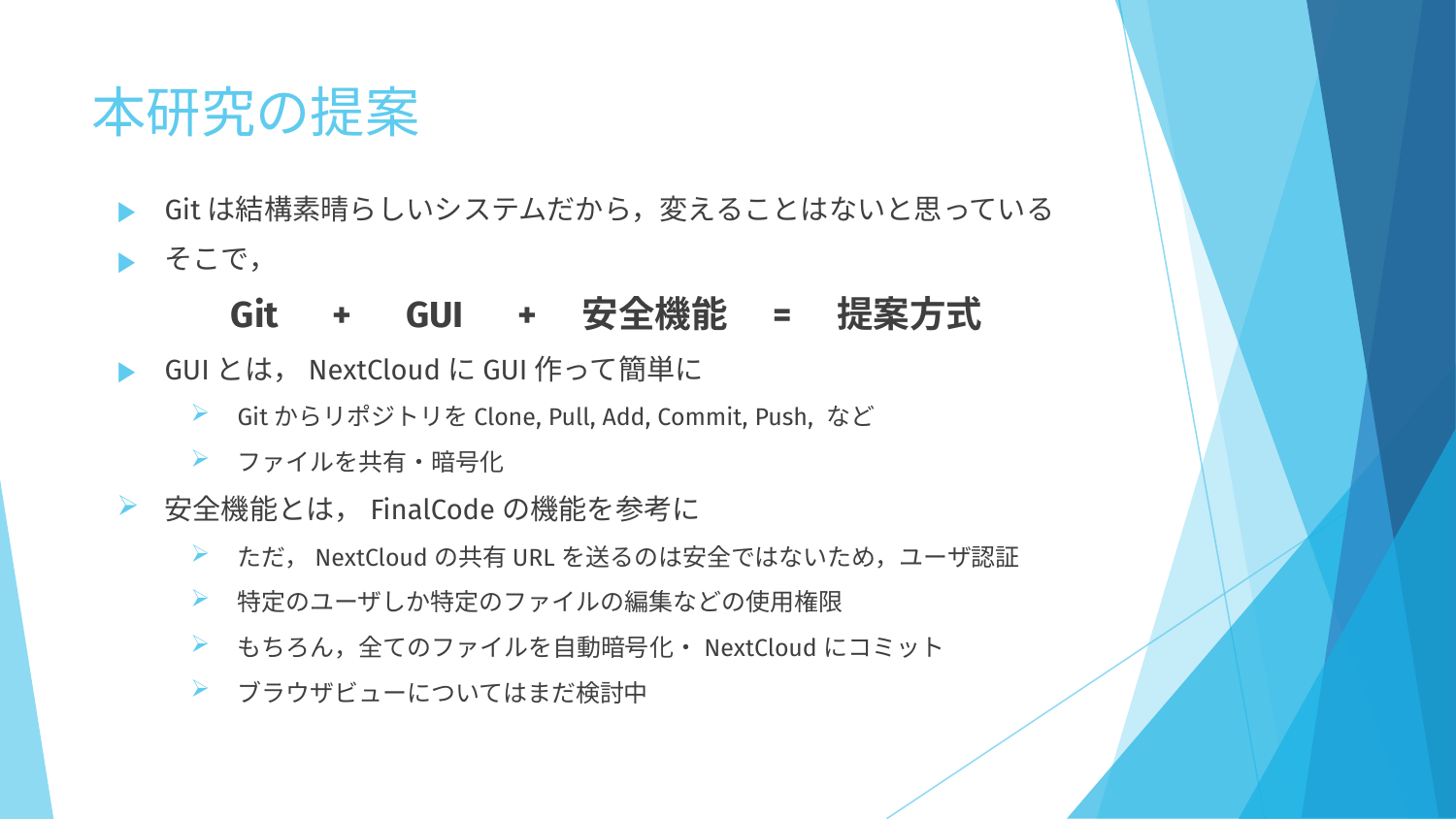

# 本研究の提案
Gitは結構素晴らしいシステムだから，変えることはないと思っている
そこで，
Git　+　GUI　+　安全機能　=　提案方式
GUIとは，NextCloudにGUI作って簡単に
GitからリポジトリをClone, Pull, Add, Commit, Push, など
ファイルを共有・暗号化
安全機能とは，FinalCodeの機能を参考に
ただ，NextCloudの共有URLを送るのは安全ではないため，ユーザ認証
特定のユーザしか特定のファイルの編集などの使用権限
もちろん，全てのファイルを自動暗号化・NextCloudにコミット
ブラウザビューについてはまだ検討中